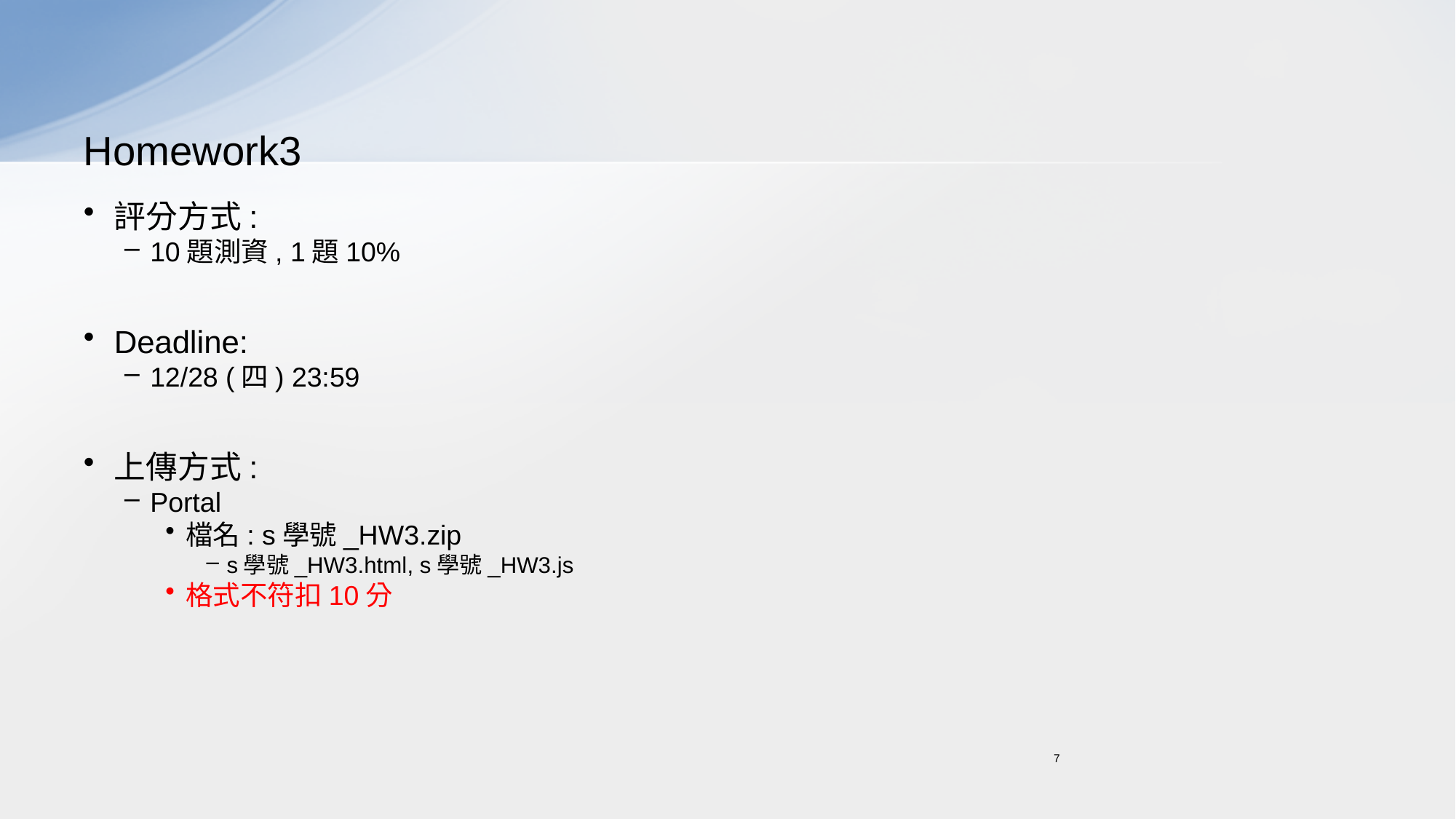

# Homework3
評分方式:
10題測資, 1題10%

Deadline:
12/28 (四) 23:59

上傳方式:
Portal
檔名: s學號_HW3.zip
s學號_HW3.html, s學號_HW3.js
格式不符扣10分
7